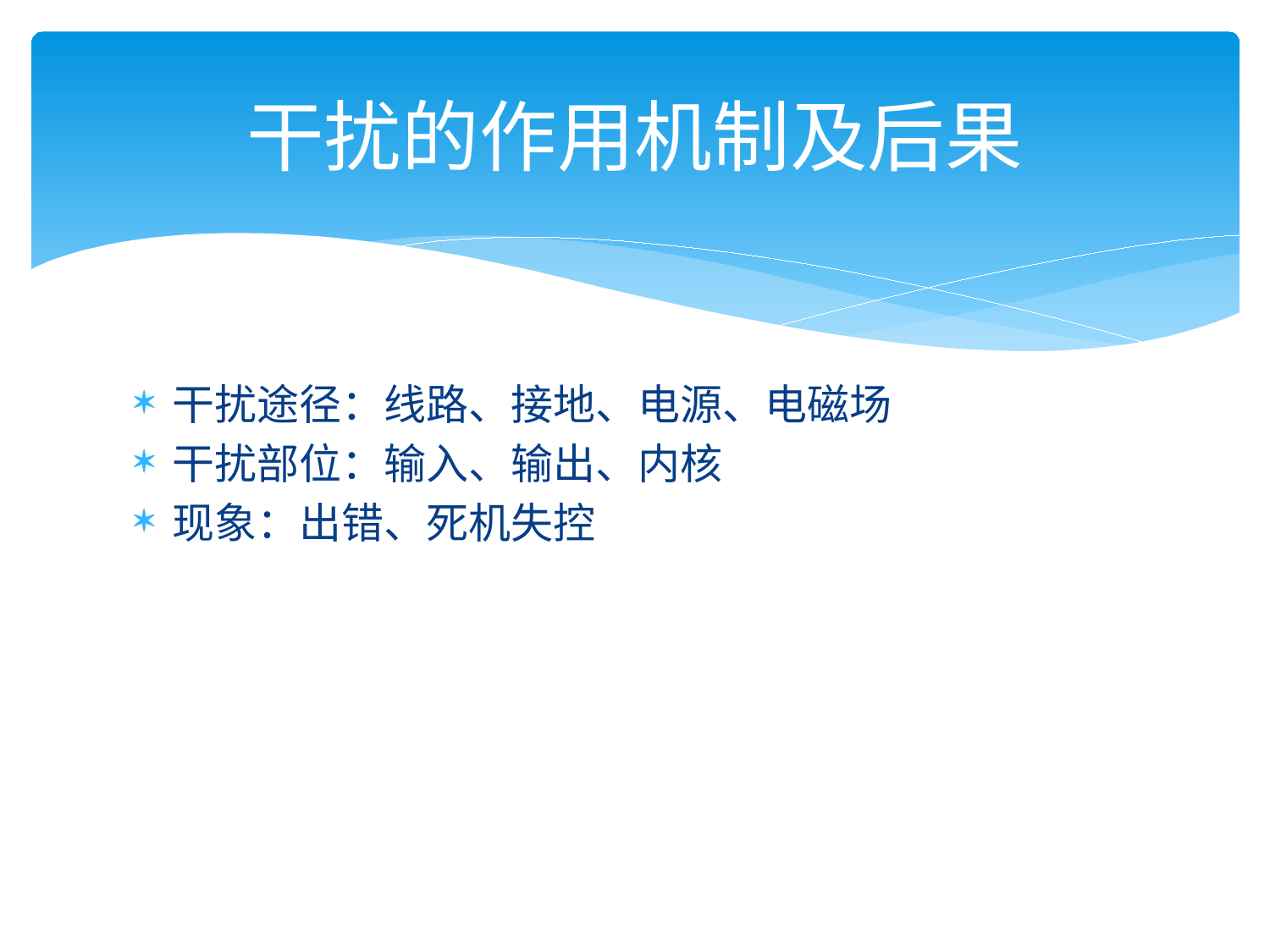

# 干扰的作用机制及后果
干扰途径：线路、接地、电源、电磁场
干扰部位：输入、输出、内核
现象：出错、死机失控